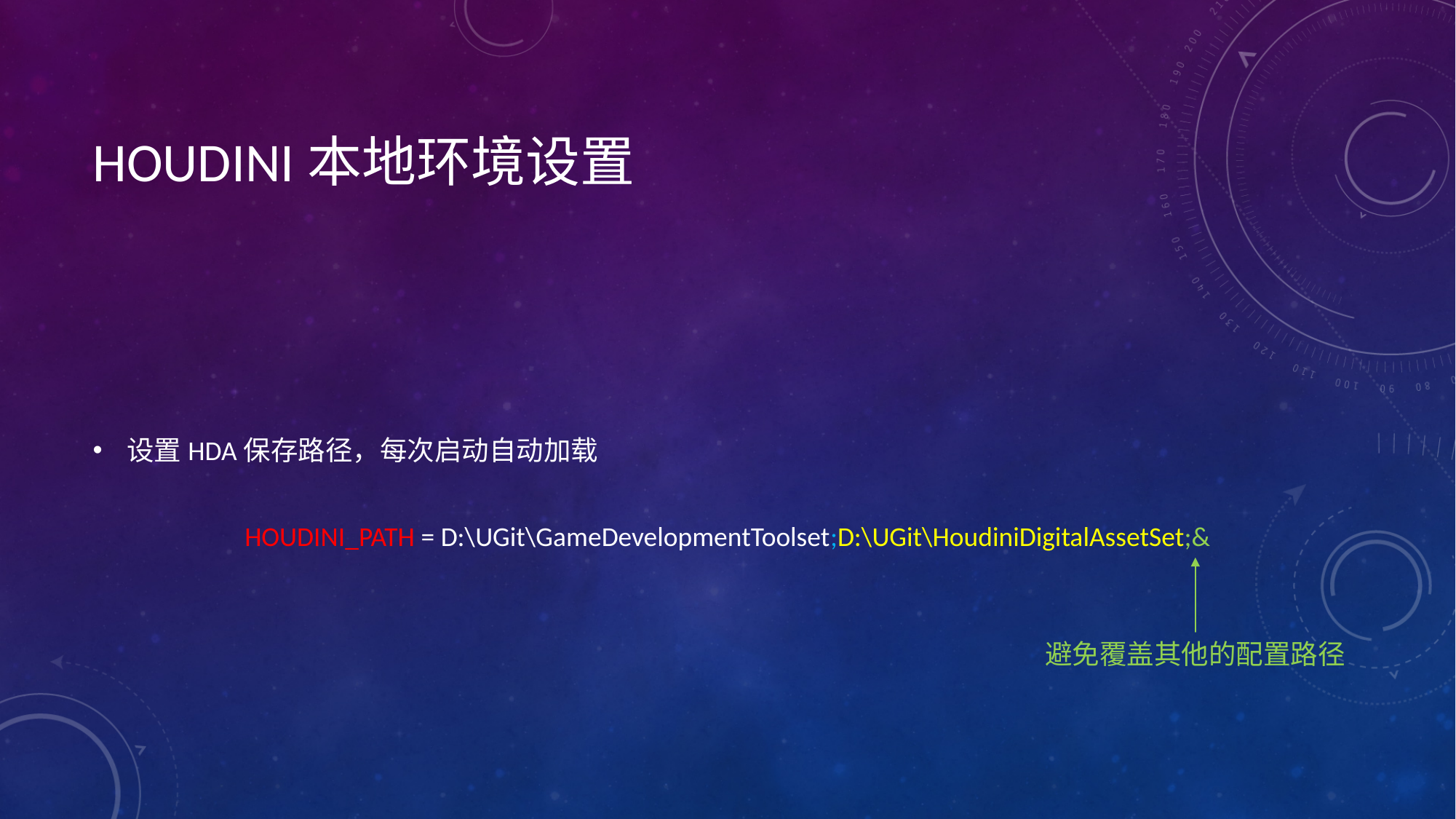

# Houdini本地环境设置
设置HDA保存路径，每次启动自动加载

HOUDINI_PATH = D:\UGit\GameDevelopmentToolset;D:\UGit\HoudiniDigitalAssetSet;&
避免覆盖其他的配置路径